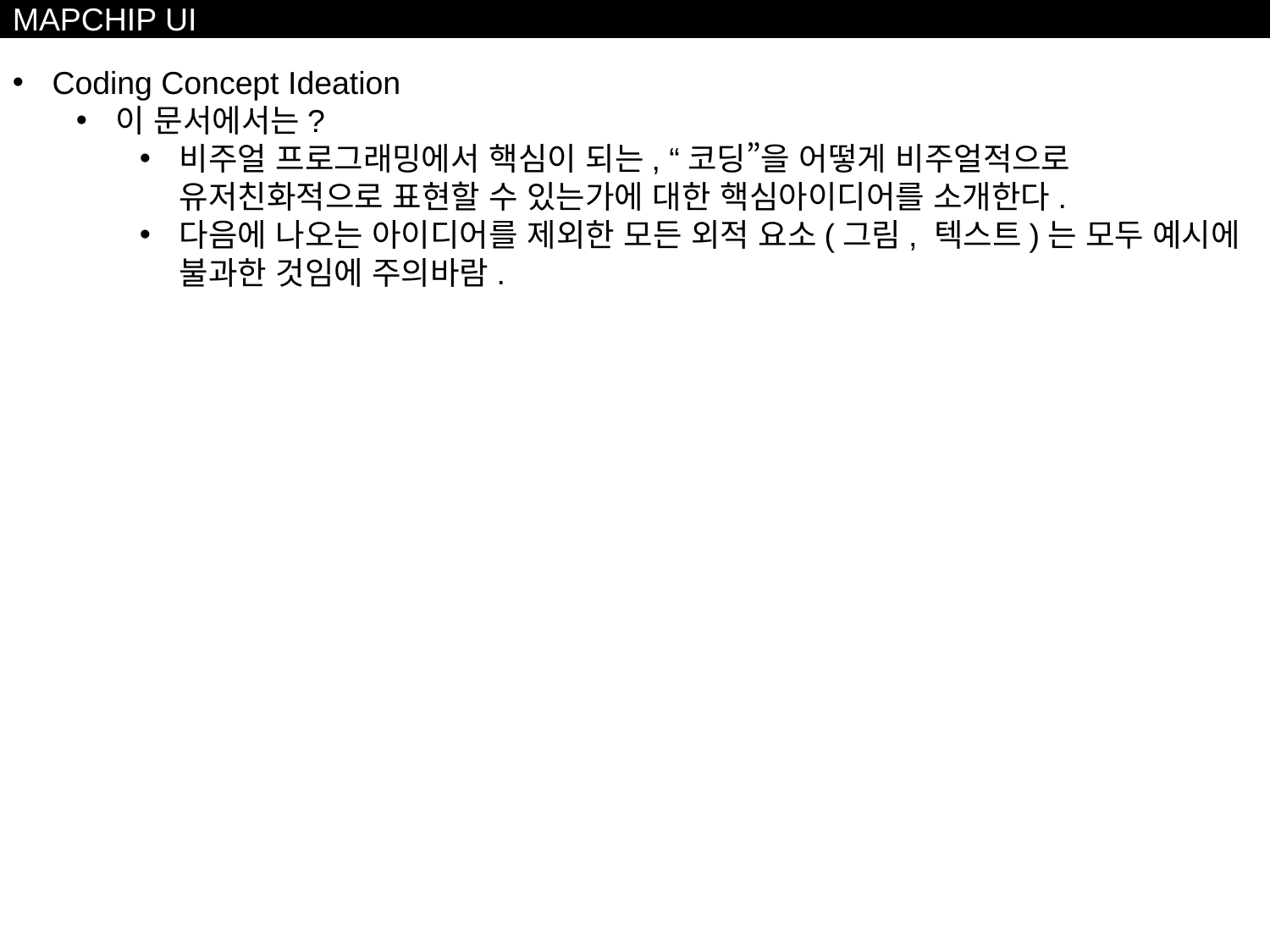

MAPCHIP UI
Coding Concept Ideation
이 문서에서는?
비주얼 프로그래밍에서 핵심이 되는, “코딩”을 어떻게 비주얼적으로 유저친화적으로 표현할 수 있는가에 대한 핵심아이디어를 소개한다.
다음에 나오는 아이디어를 제외한 모든 외적 요소(그림, 텍스트)는 모두 예시에 불과한 것임에 주의바람.